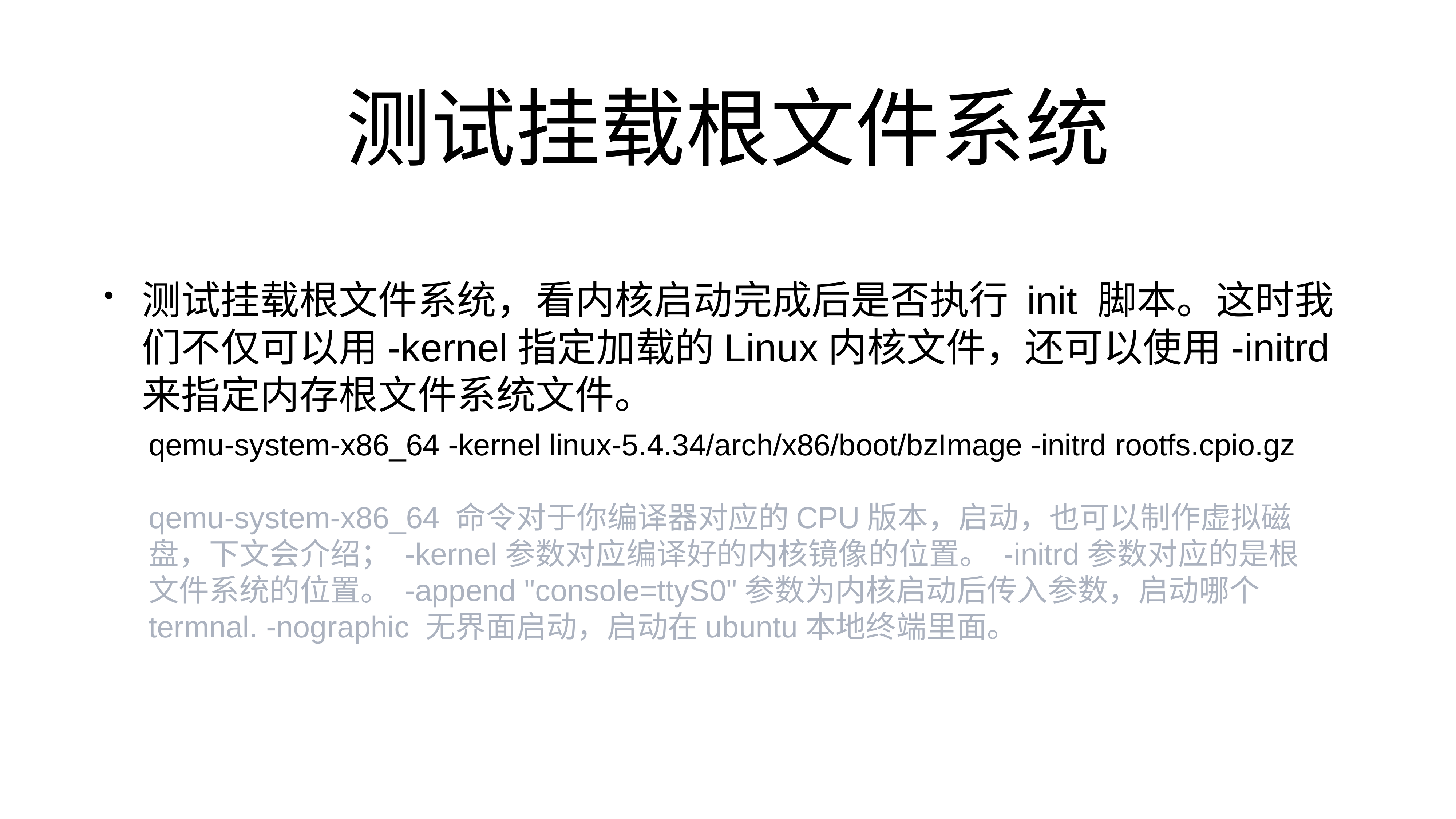

# 测试挂载根文件系统
测试挂载根文件系统，看内核启动完成后是否执行 init 脚本。这时我们不仅可以用-kernel指定加载的Linux内核文件，还可以使用-initrd来指定内存根文件系统文件。
qemu-system-x86_64 -kernel linux-5.4.34/arch/x86/boot/bzImage -initrd rootfs.cpio.gz

qemu-system-x86_64 命令对于你编译器对应的CPU版本，启动，也可以制作虚拟磁盘，下文会介绍； -kernel参数对应编译好的内核镜像的位置。 -initrd参数对应的是根文件系统的位置。 -append "console=ttyS0"参数为内核启动后传入参数，启动哪个termnal. -nographic 无界面启动，启动在ubuntu本地终端里面。